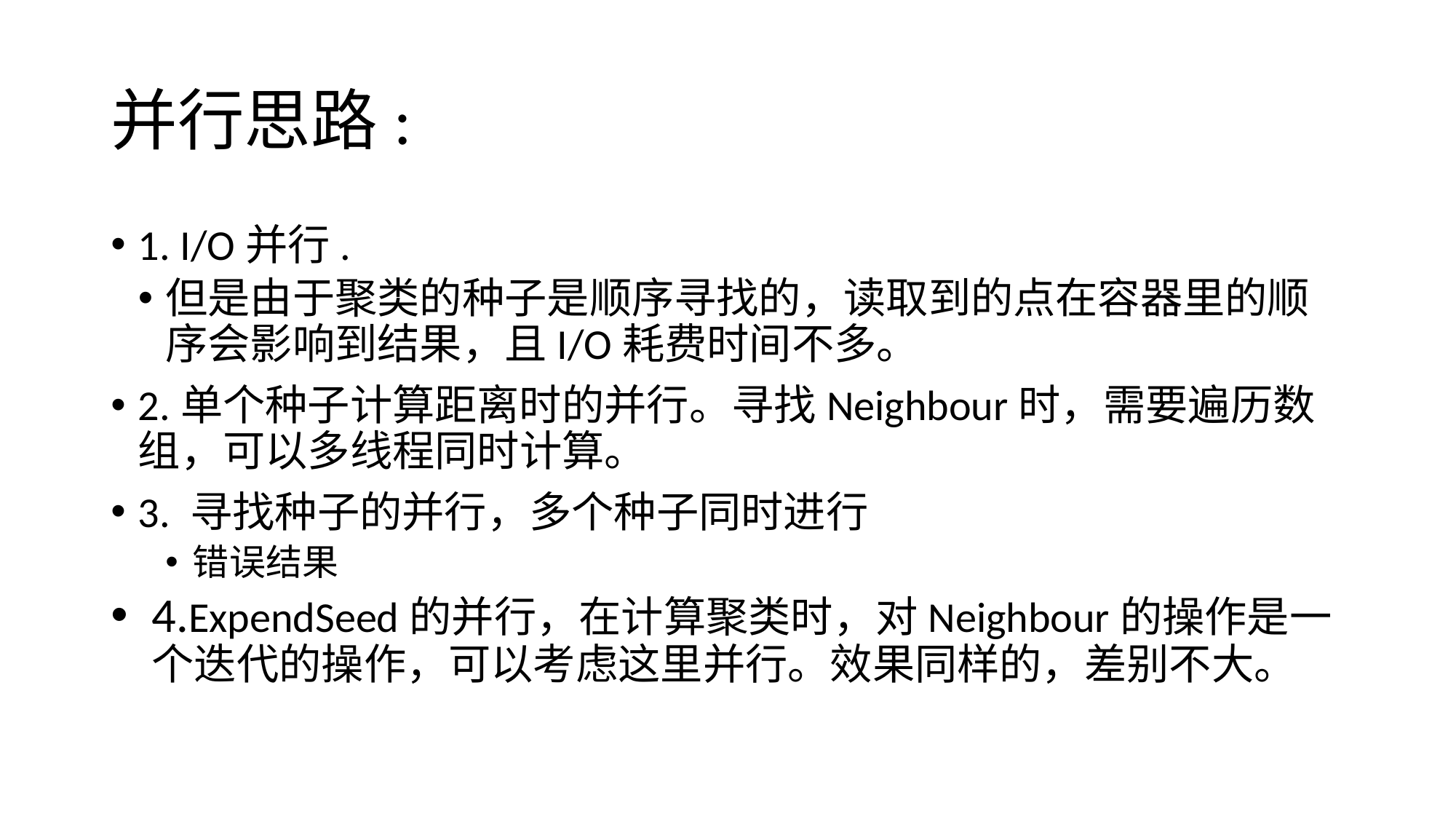

# 并行思路:
1. I/O并行.
但是由于聚类的种子是顺序寻找的，读取到的点在容器里的顺序会影响到结果，且I/O耗费时间不多。
2.单个种子计算距离时的并行。寻找Neighbour时，需要遍历数组，可以多线程同时计算。
3. 寻找种子的并行，多个种子同时进行
错误结果
4.ExpendSeed的并行，在计算聚类时，对Neighbour的操作是一个迭代的操作，可以考虑这里并行。效果同样的，差别不大。